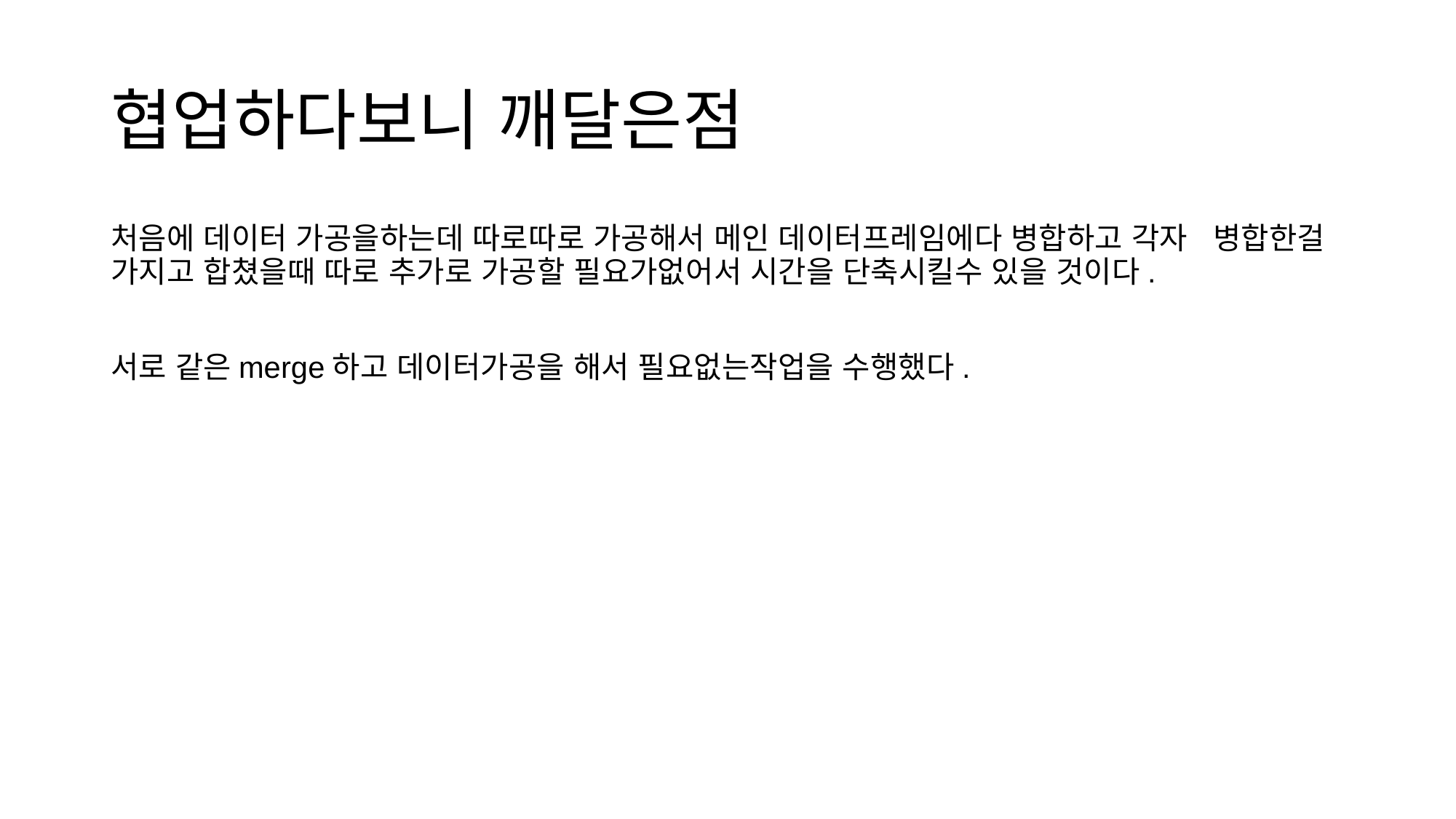

# 협업하다보니 깨달은점
처음에 데이터 가공을하는데 따로따로 가공해서 메인 데이터프레임에다 병합하고 각자   병합한걸 가지고 합쳤을때 따로 추가로 가공할 필요가없어서 시간을 단축시킬수 있을 것이다.

서로 같은merge하고 데이터가공을 해서 필요없는작업을 수행했다.